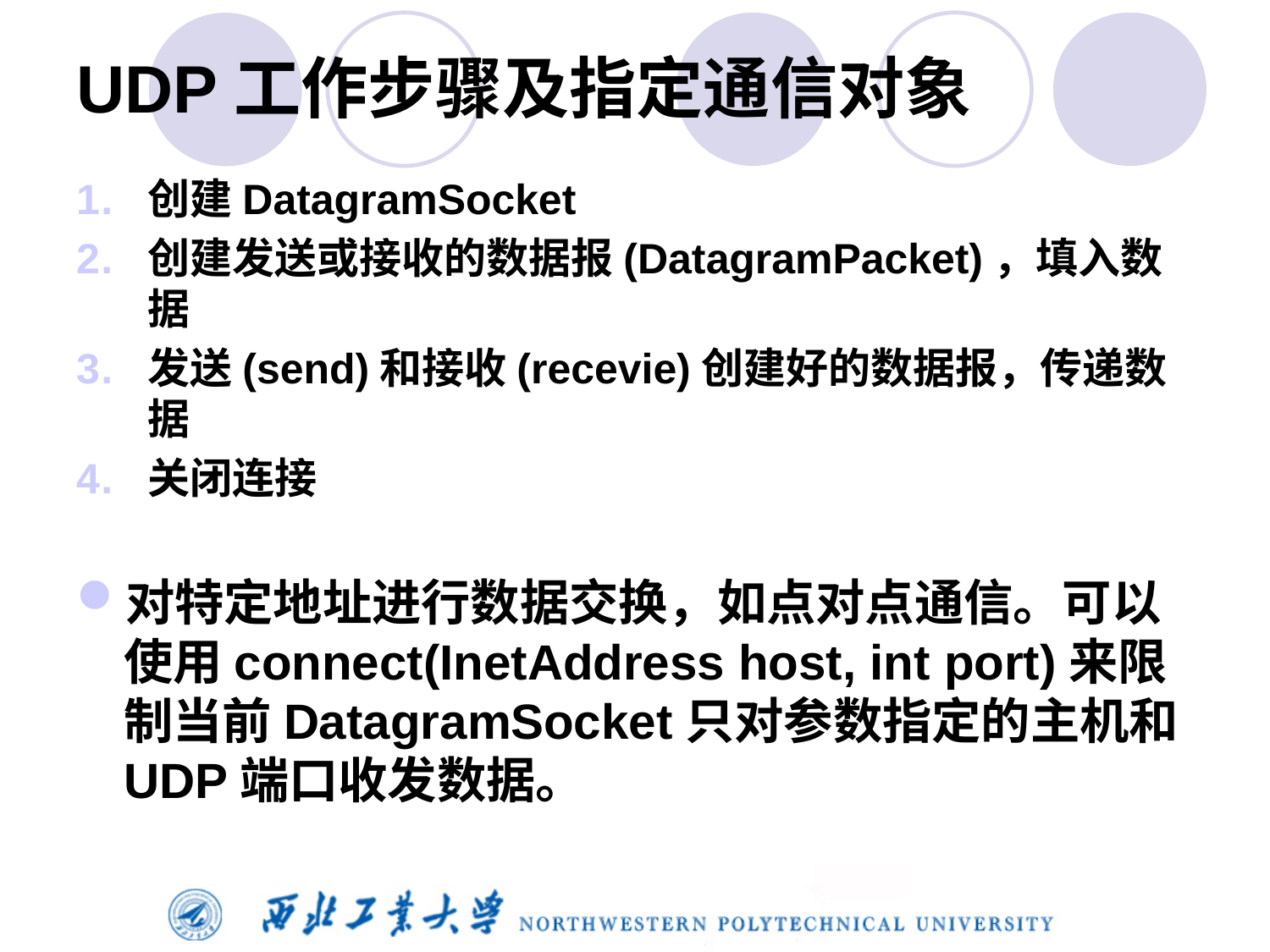

# UDP工作步骤及指定通信对象
创建DatagramSocket
创建发送或接收的数据报(DatagramPacket)，填入数据
发送(send)和接收(recevie)创建好的数据报，传递数据
关闭连接

对特定地址进行数据交换，如点对点通信。可以使用connect(InetAddress host, int port)来限制当前DatagramSocket只对参数指定的主机和UDP端口收发数据。